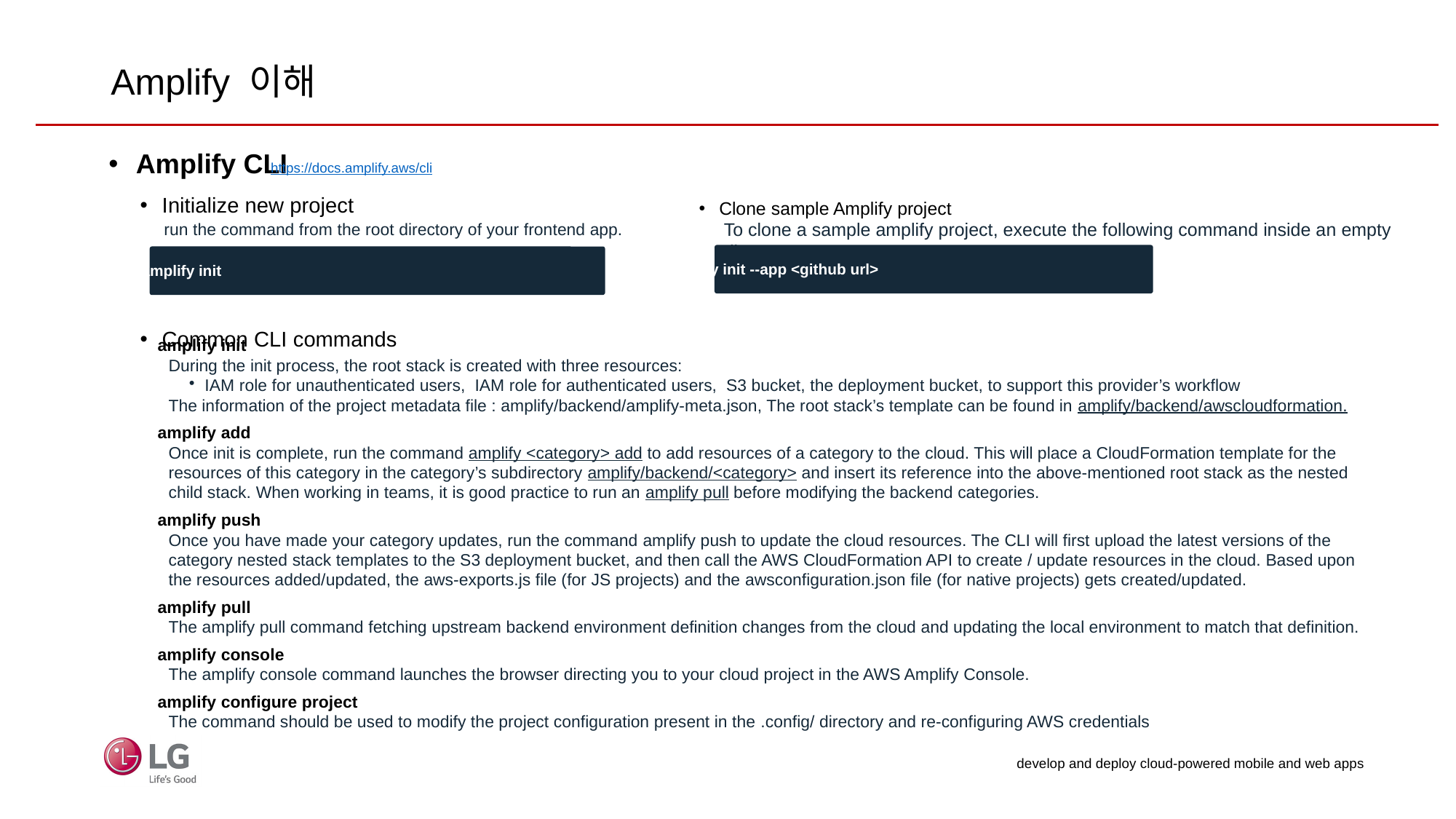

# Amplify 이해
Amplify CLI
Initialize new project

Common CLI commands
https://docs.amplify.aws/cli
Clone sample Amplify project
To clone a sample amplify project, execute the following command inside an empty directory
run the command from the root directory of your frontend app.

amplify init --app <github url>

amplify init
amplify init
During the init process, the root stack is created with three resources:
 IAM role for unauthenticated users,  IAM role for authenticated users,  S3 bucket, the deployment bucket, to support this provider’s workflow
The information of the project metadata file : amplify/backend/amplify-meta.json, The root stack’s template can be found in amplify/backend/awscloudformation.

amplify add
Once init is complete, run the command amplify <category> add to add resources of a category to the cloud. This will place a CloudFormation template for the resources of this category in the category’s subdirectory amplify/backend/<category> and insert its reference into the above-mentioned root stack as the nested child stack. When working in teams, it is good practice to run an amplify pull before modifying the backend categories.

amplify push
Once you have made your category updates, run the command amplify push to update the cloud resources. The CLI will first upload the latest versions of the category nested stack templates to the S3 deployment bucket, and then call the AWS CloudFormation API to create / update resources in the cloud. Based upon the resources added/updated, the aws-exports.js file (for JS projects) and the awsconfiguration.json file (for native projects) gets created/updated.

amplify pull
The amplify pull command fetching upstream backend environment definition changes from the cloud and updating the local environment to match that definition.

amplify console
The amplify console command launches the browser directing you to your cloud project in the AWS Amplify Console.

amplify configure project
The command should be used to modify the project configuration present in the .config/ directory and re-configuring AWS credentials